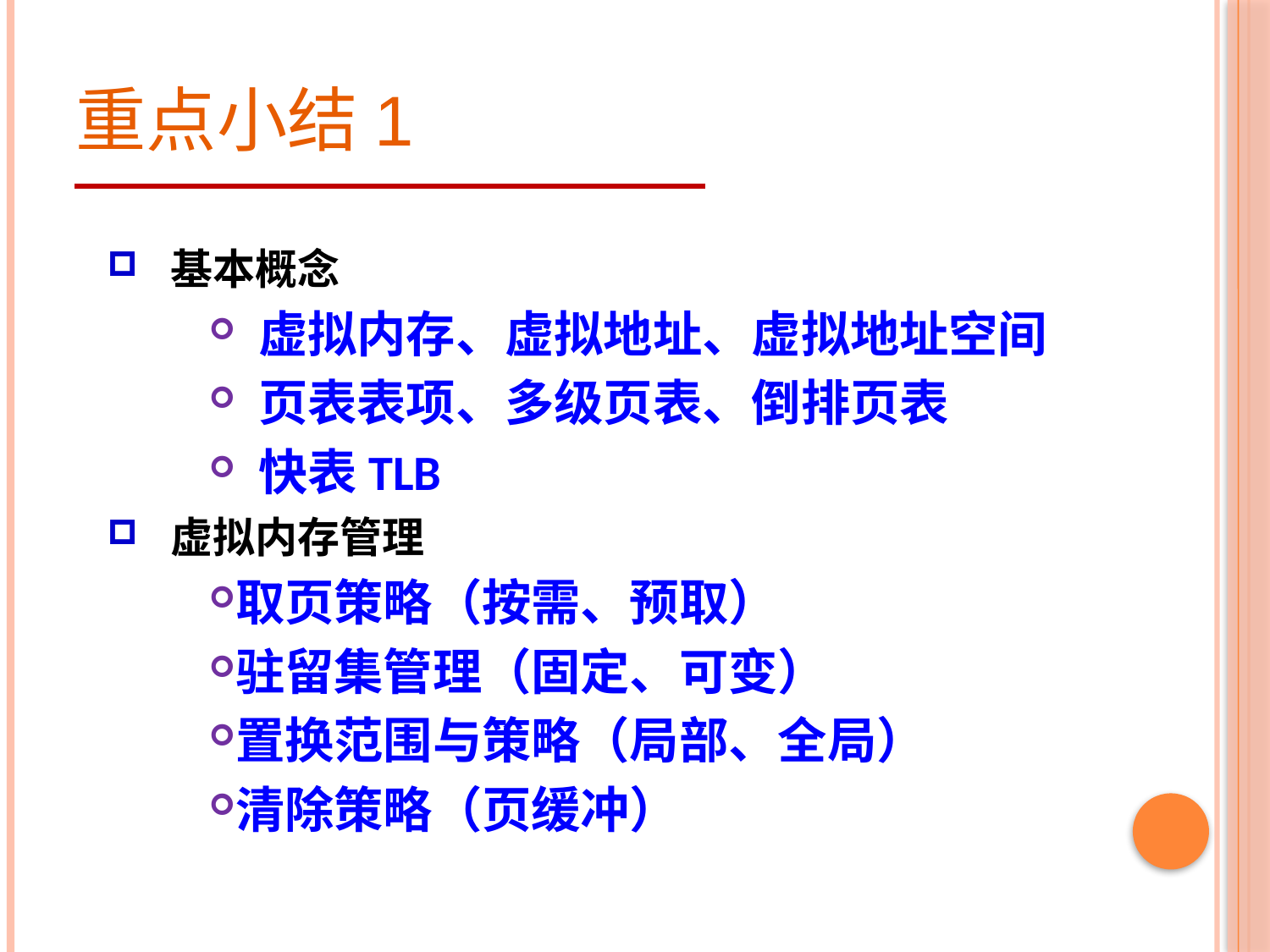

# 重点小结1
基本概念
 虚拟内存、虚拟地址、虚拟地址空间
 页表表项、多级页表、倒排页表
 快表TLB
虚拟内存管理
取页策略（按需、预取）
驻留集管理（固定、可变）
置换范围与策略（局部、全局）
清除策略（页缓冲）